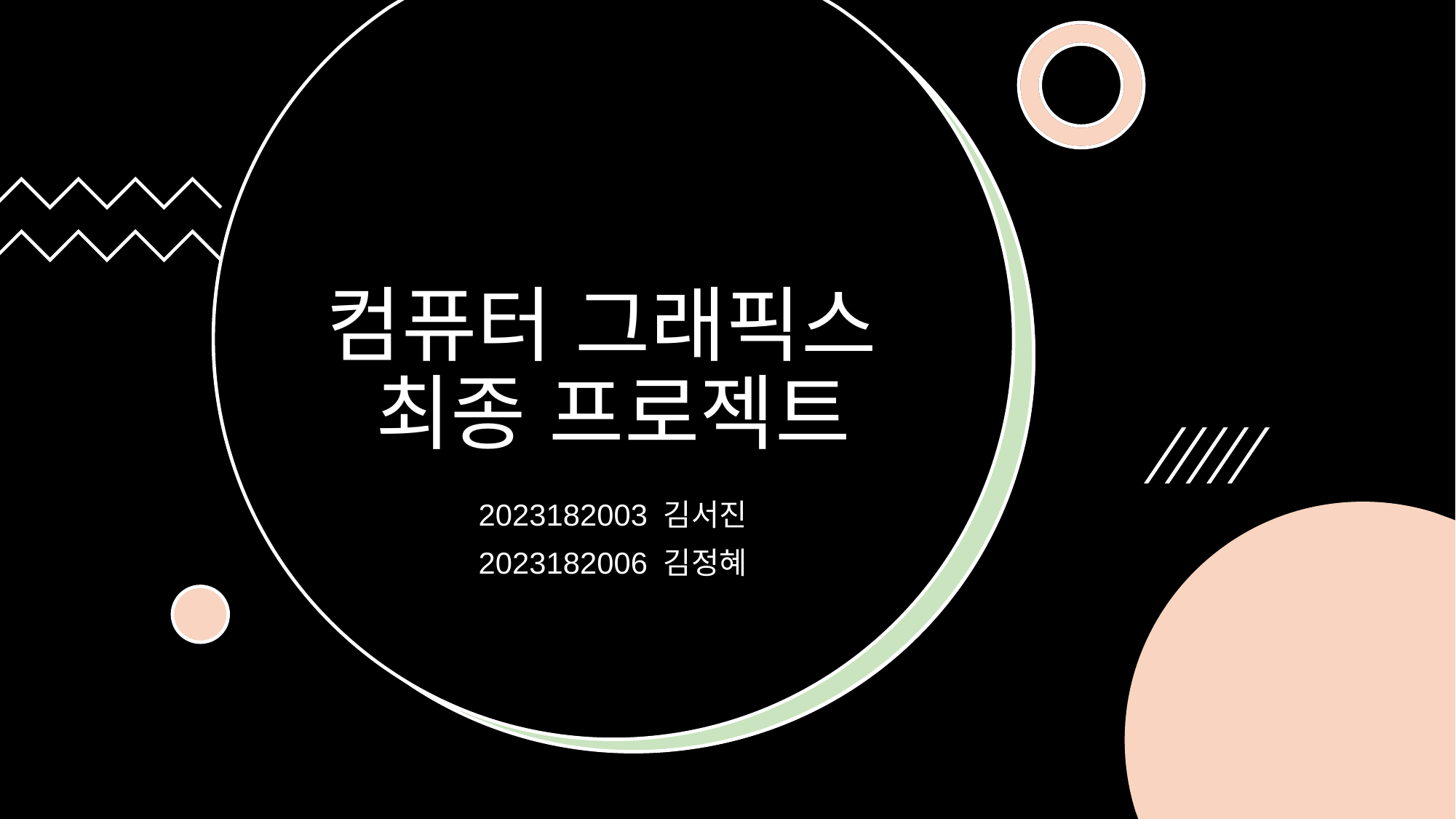

# 컴퓨터 그래픽스 최종 프로젝트

2023182003 김서진
2023182006 김정혜